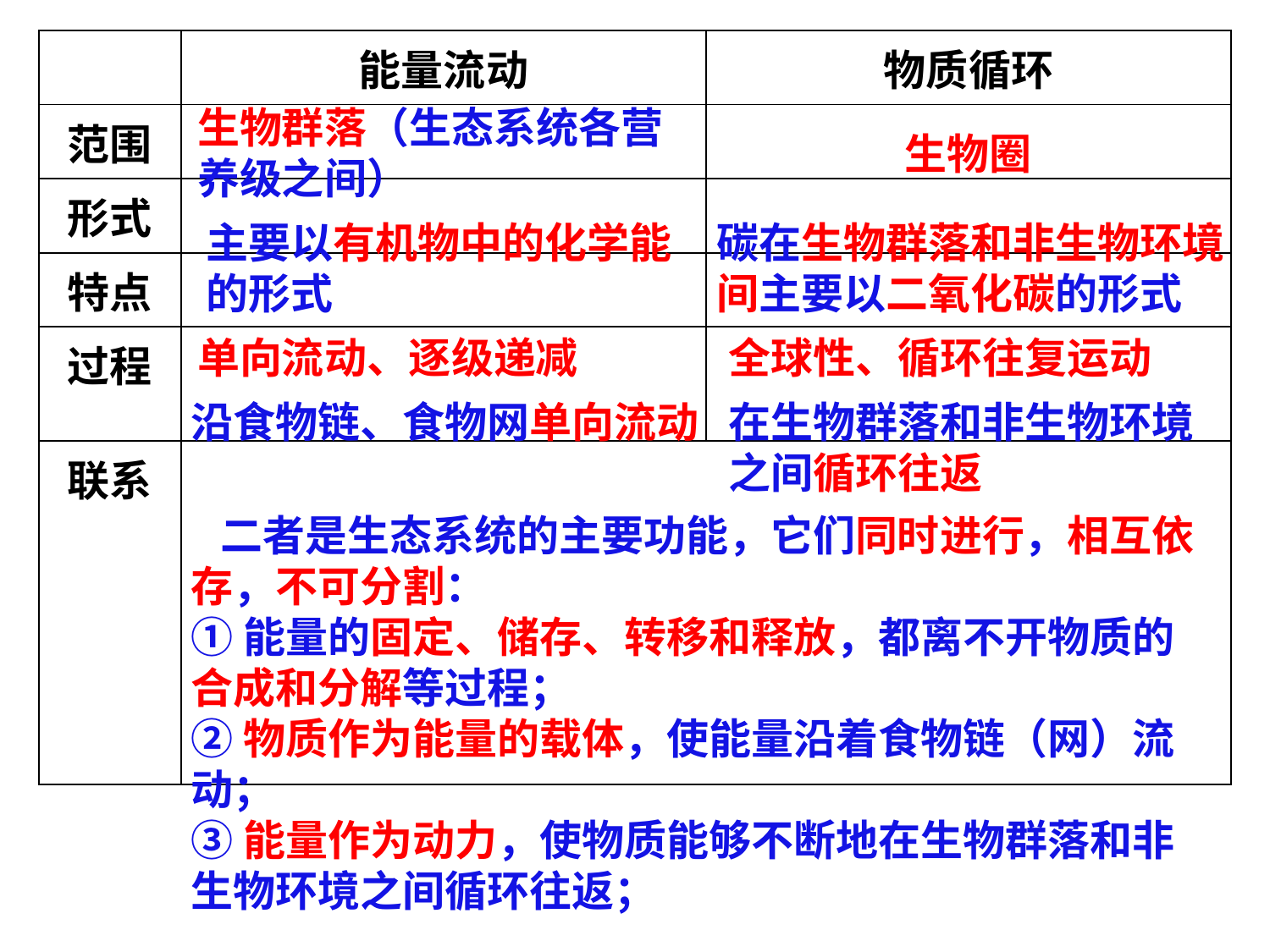

|  | 能量流动 | 物质循环 |
| --- | --- | --- |
| 范围 |  |  |
| 形式 |  |  |
| 特点 |  |  |
| 过程 |  |  |
| 联系 |  |  |
生物群落（生态系统各营养级之间）
生物圈
主要以有机物中的化学能的形式
碳在生物群落和非生物环境间主要以二氧化碳的形式
单向流动、逐级递减
全球性、循环往复运动
沿食物链、食物网单向流动
在生物群落和非生物环境之间循环往返
  二者是生态系统的主要功能，它们同时进行，相互依存，不可分割：
①能量的固定、储存、转移和释放，都离不开物质的合成和分解等过程；
②物质作为能量的载体，使能量沿着食物链（网）流动；
③能量作为动力，使物质能够不断地在生物群落和非生物环境之间循环往返；